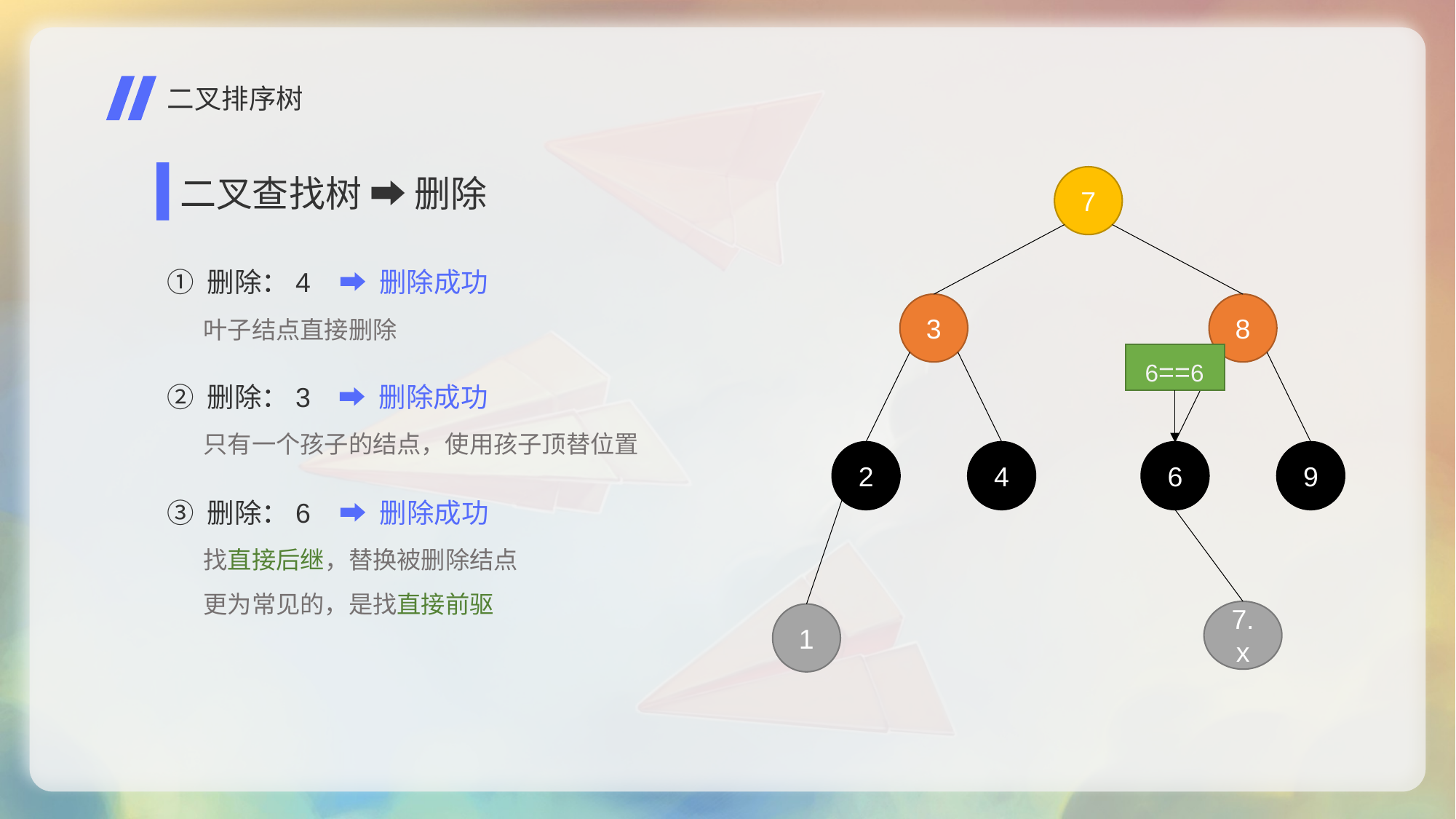

二叉排序树

二叉查找树 ➡ 删除
7
① 删除：4
➡ 删除成功
3
8
2
9
4
1
叶子结点直接删除

6==6
② 删除：3
➡ 删除成功
只有一个孩子的结点，使用孩子顶替位置
6
➡ 删除成功
③ 删除：6
找直接后继，替换被删除结点
更为常见的，是找直接前驱
7.x